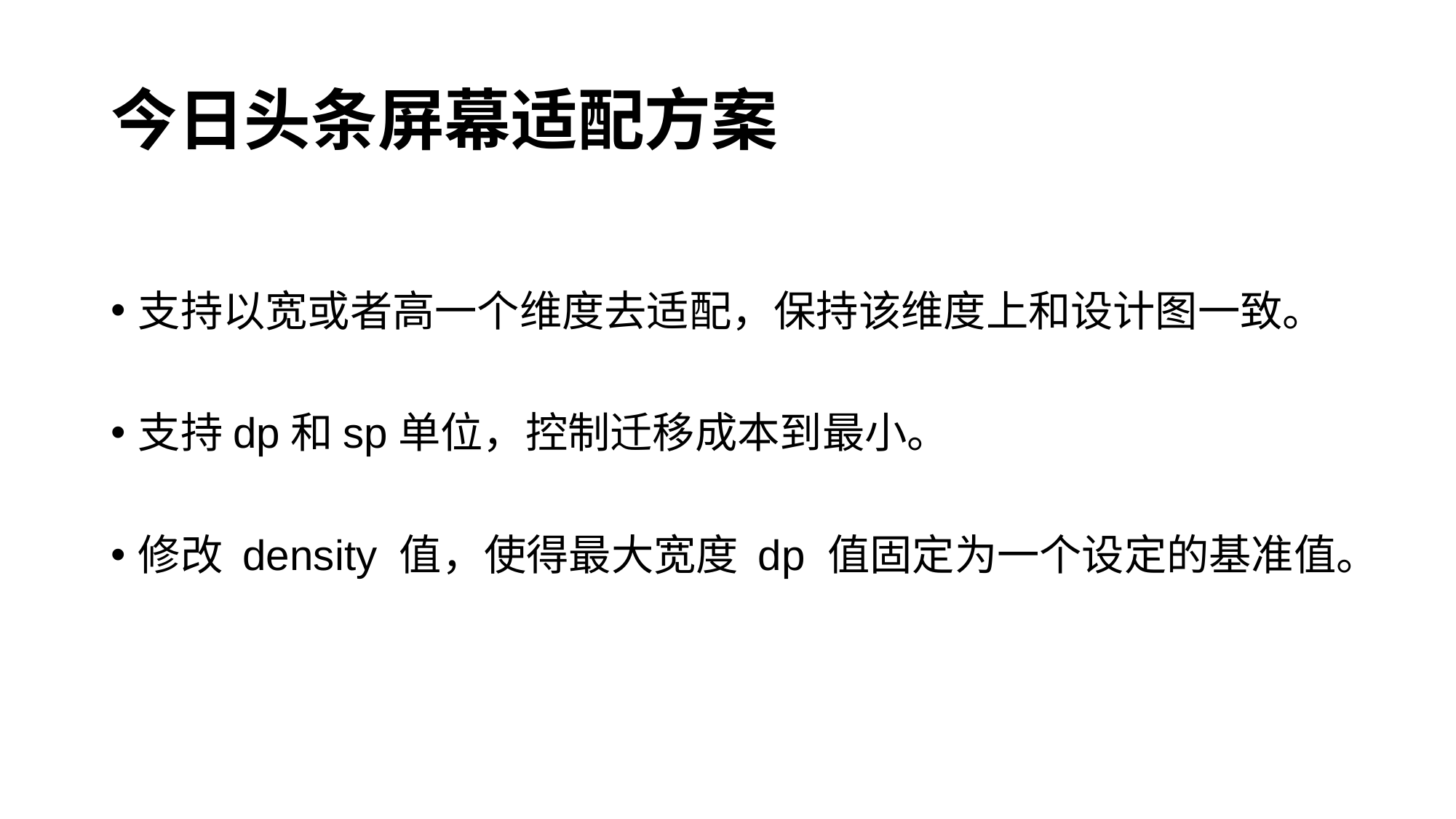

# 今日头条屏幕适配方案

支持以宽或者高一个维度去适配，保持该维度上和设计图一致。

支持dp和sp单位，控制迁移成本到最小。

修改 density 值，使得最大宽度 dp 值固定为一个设定的基准值。